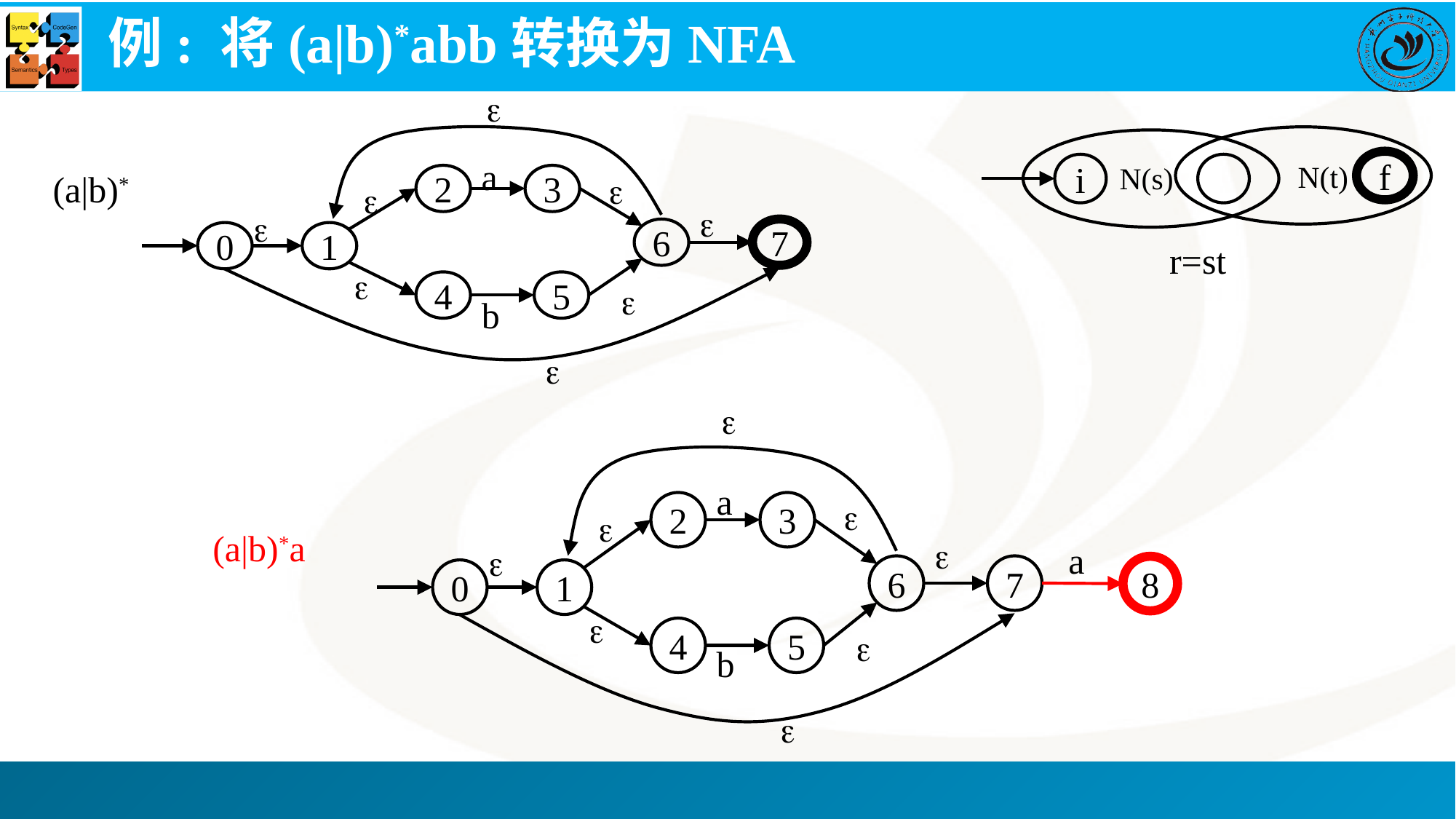

# 例: 将(a|b)*abb转换为NFA
ε

a
ε
2
3
ε
ε
ε
6
7
0
1
ε

4
5
ε
b
ε

i
N(s)

f
N(t)
r=st
(a|b)*
ε

a
ε
2
3
ε
ε
a
ε
6
7
8
0
1
ε

4
5
ε
b
ε
(a|b)*a
77